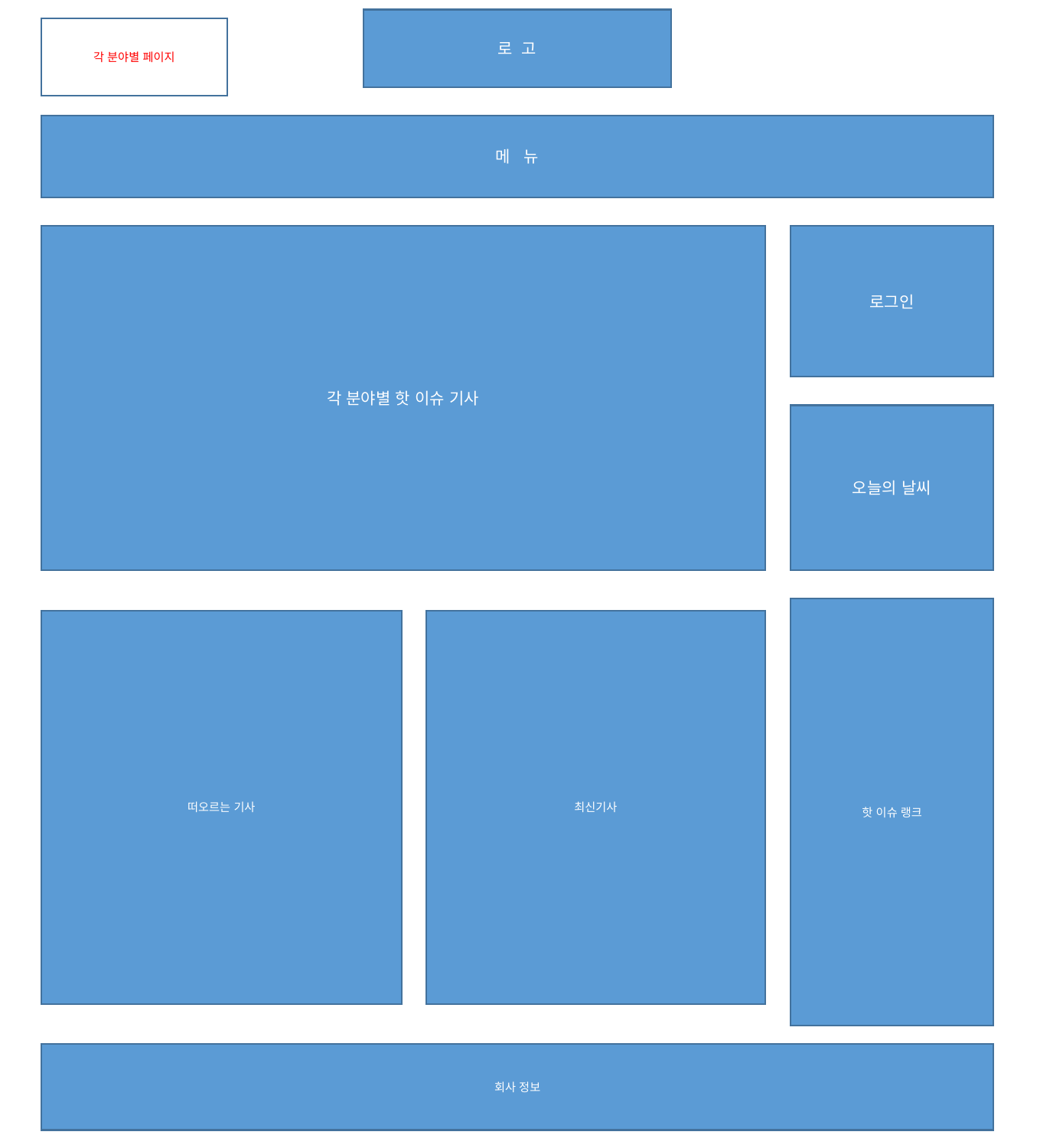

로  고
각 분야별 페이지
메   뉴
각 분야별 핫 이슈 기사
로그인
오늘의 날씨
핫 이슈 랭크
최신기사
떠오르는 기사
회사 정보